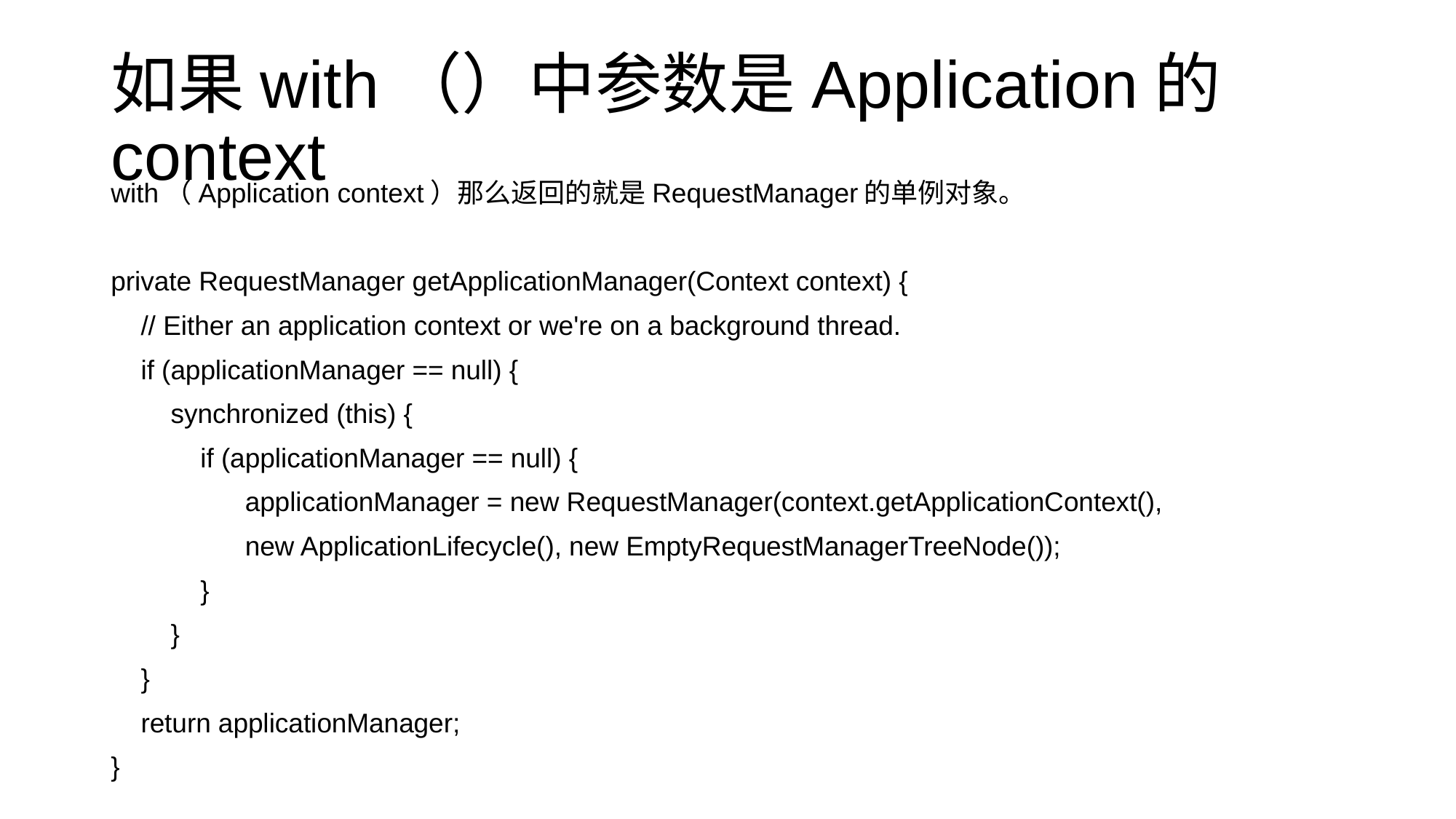

# 如果with（）中参数是Application的context
with（Application context）那么返回的就是RequestManager的单例对象。

private RequestManager getApplicationManager(Context context) {
    // Either an application context or we're on a background thread.
    if (applicationManager == null) {
        synchronized (this) {
            if (applicationManager == null) {
                  applicationManager = new RequestManager(context.getApplicationContext(),
                  new ApplicationLifecycle(), new EmptyRequestManagerTreeNode());
            }
        }
    }
    return applicationManager;
}